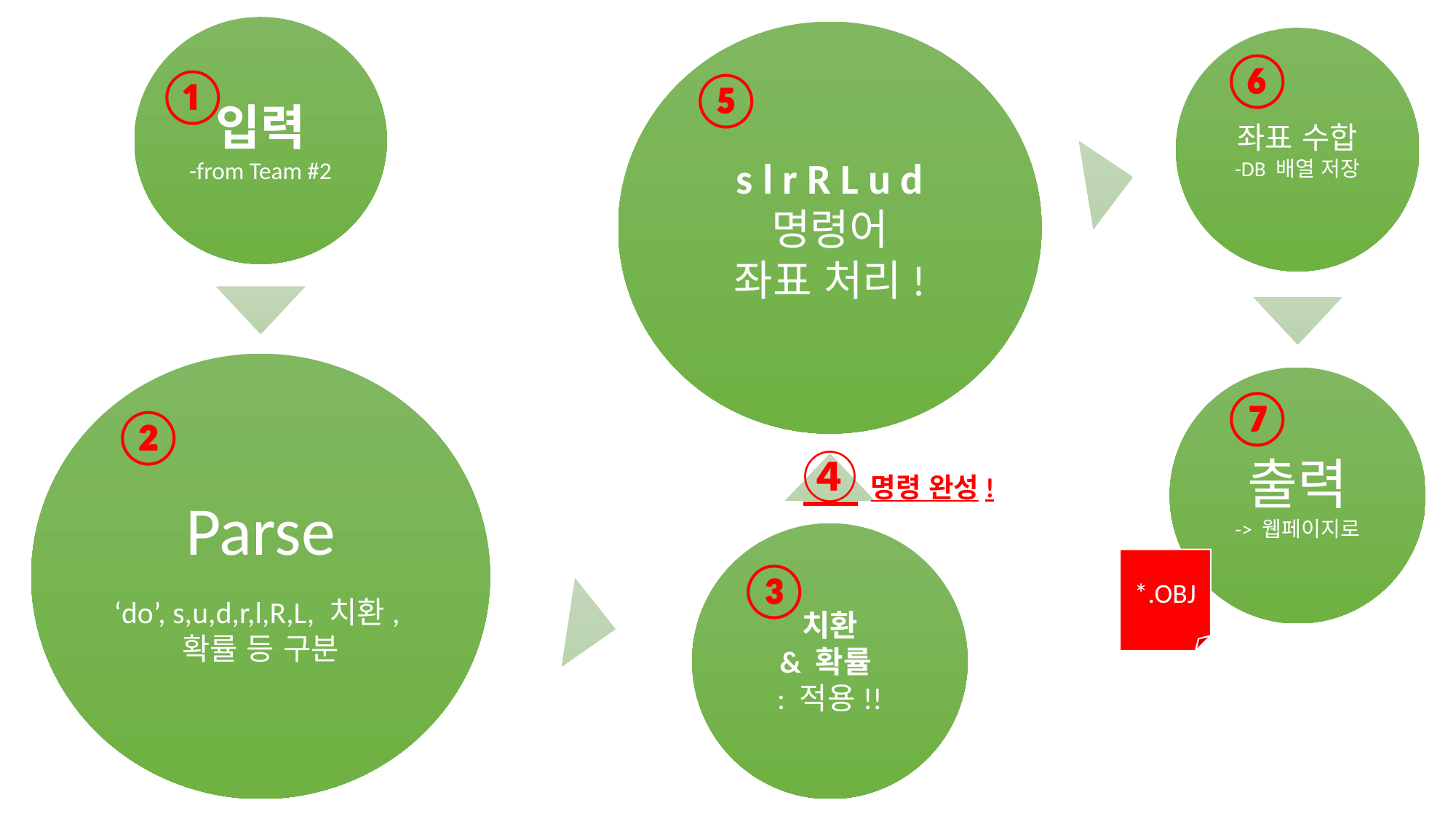

입력
-from Team #2
Parse
‘do’, s,u,d,r,l,R,L, 치환,확률 등 구분
치환
& 확률
: 적용!!
s l r R L u d
명령어
좌표 처리!
좌표 수합
-DB 배열 저장
출력
-> 웹페이지로
⑥
①
⑤
⑦
②
④명령 완성!
③
*.OBJ